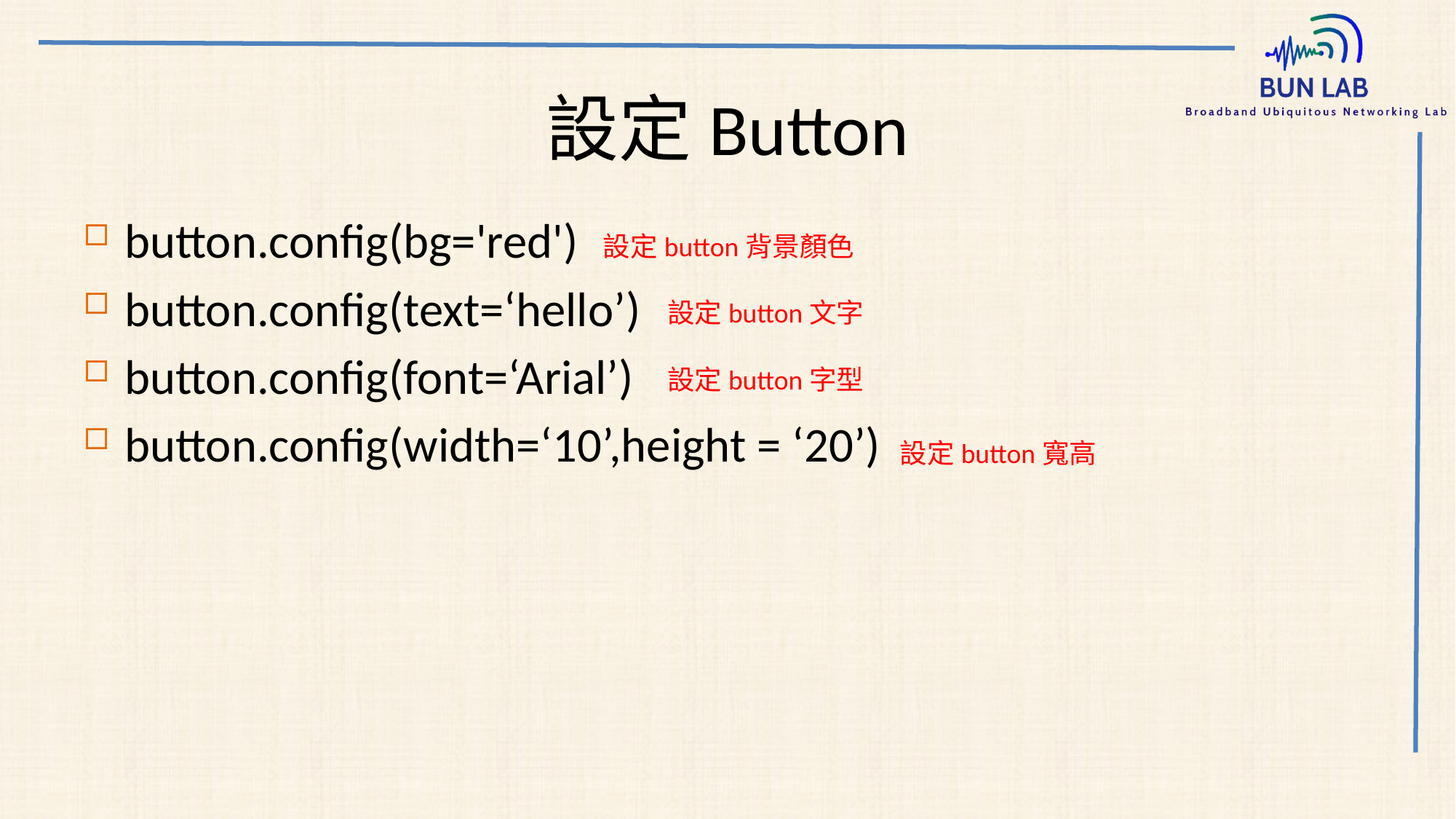

# 設定Button
button.config(bg='red')
button.config(text=‘hello’)
button.config(font=‘Arial’)
button.config(width=‘10’,height = ‘20’)

設定button背景顏色
設定button文字
設定button字型
設定button寬高